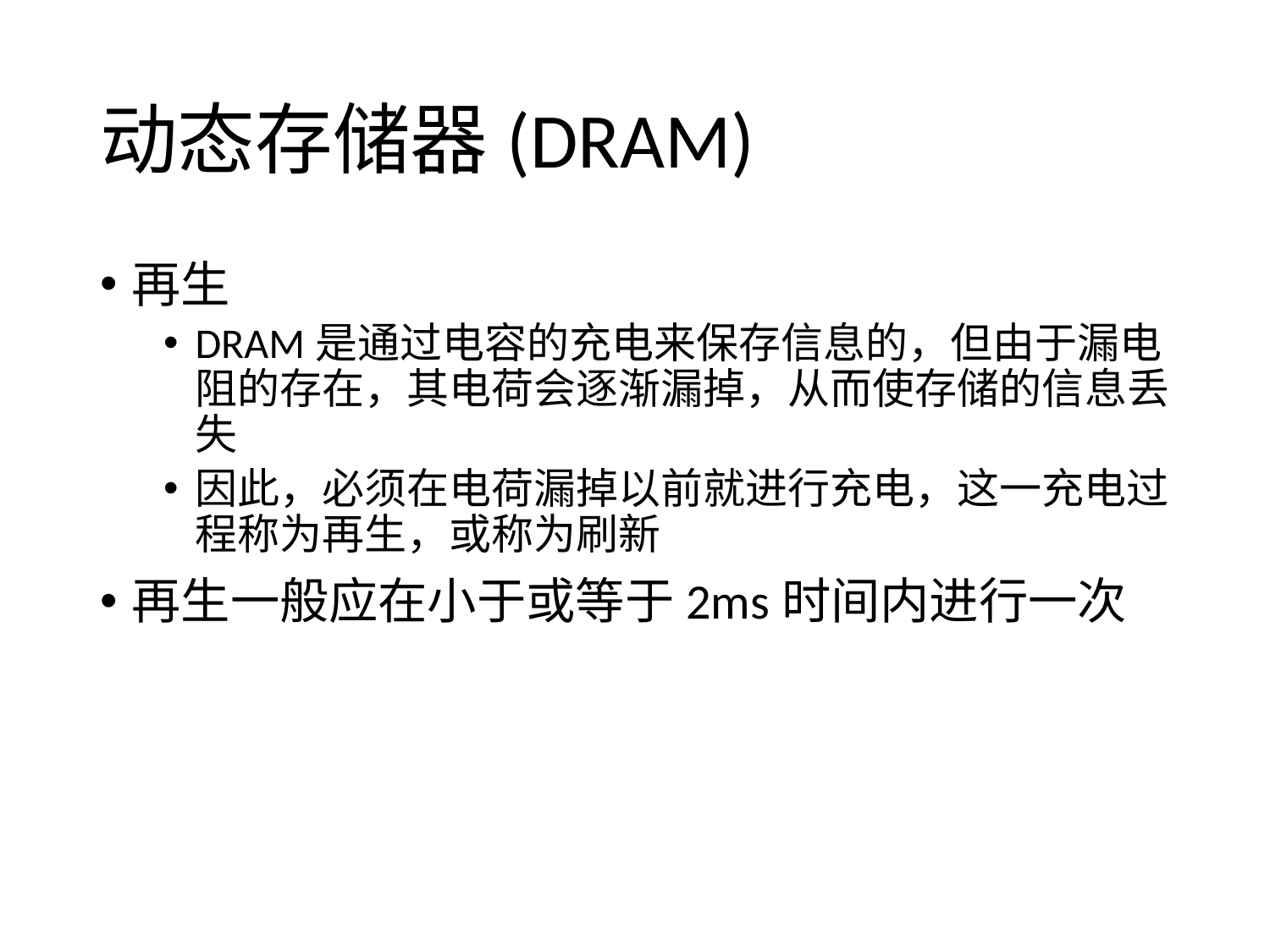

# 动态存储器(DRAM)
再生
DRAM是通过电容的充电来保存信息的，但由于漏电阻的存在，其电荷会逐渐漏掉，从而使存储的信息丢失
因此，必须在电荷漏掉以前就进行充电，这一充电过程称为再生，或称为刷新
再生一般应在小于或等于2ms时间内进行一次